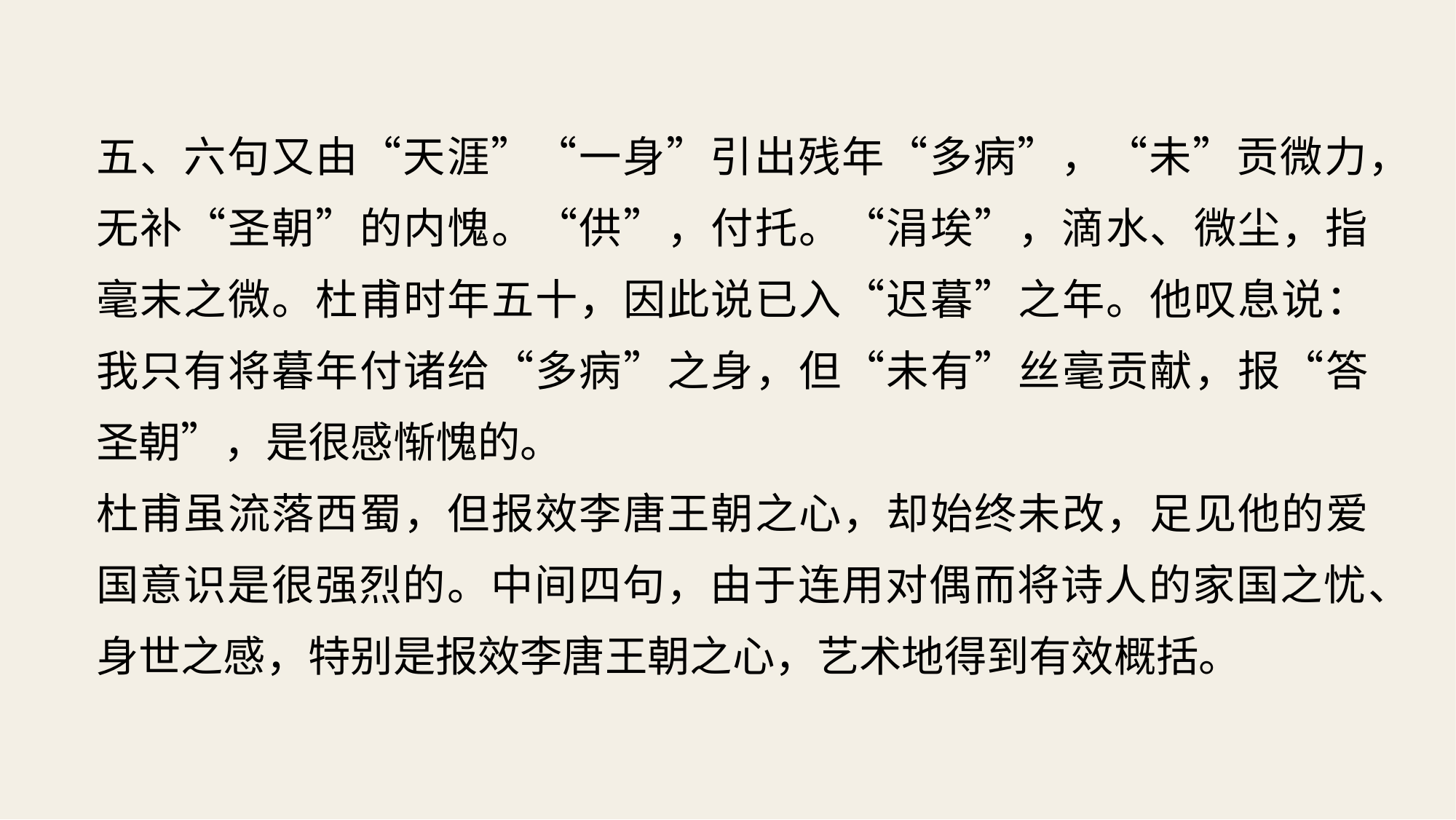

五、六句又由“天涯”“一身”引出残年“多病”，“未”贡微力，无补“圣朝”的内愧。“供”，付托。“涓埃”，滴水、微尘，指毫末之微。杜甫时年五十，因此说已入“迟暮”之年。他叹息说：我只有将暮年付诸给“多病”之身，但“未有”丝毫贡献，报“答圣朝”，是很感惭愧的。
杜甫虽流落西蜀，但报效李唐王朝之心，却始终未改，足见他的爱国意识是很强烈的。中间四句，由于连用对偶而将诗人的家国之忧、身世之感，特别是报效李唐王朝之心，艺术地得到有效概括。